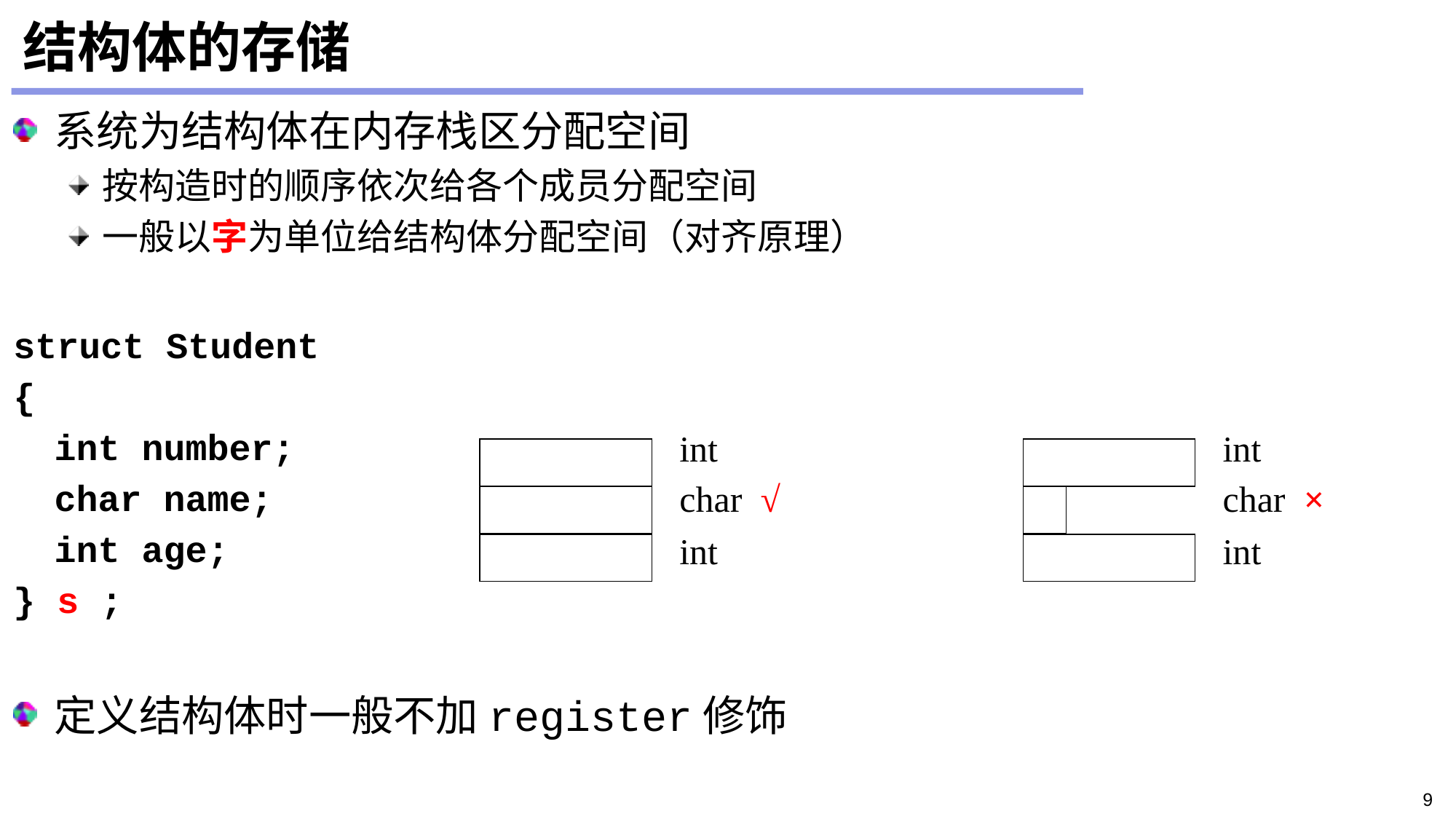

# 结构体的存储

系统为结构体在内存栈区分配空间
按构造时的顺序依次给各个成员分配空间
一般以字为单位给结构体分配空间（对齐原理）

struct Student
{
	int number;
	char name;
	int age;
} s ;

定义结构体时一般不加register修饰
int

char  √

int

int

char  ×

int

9